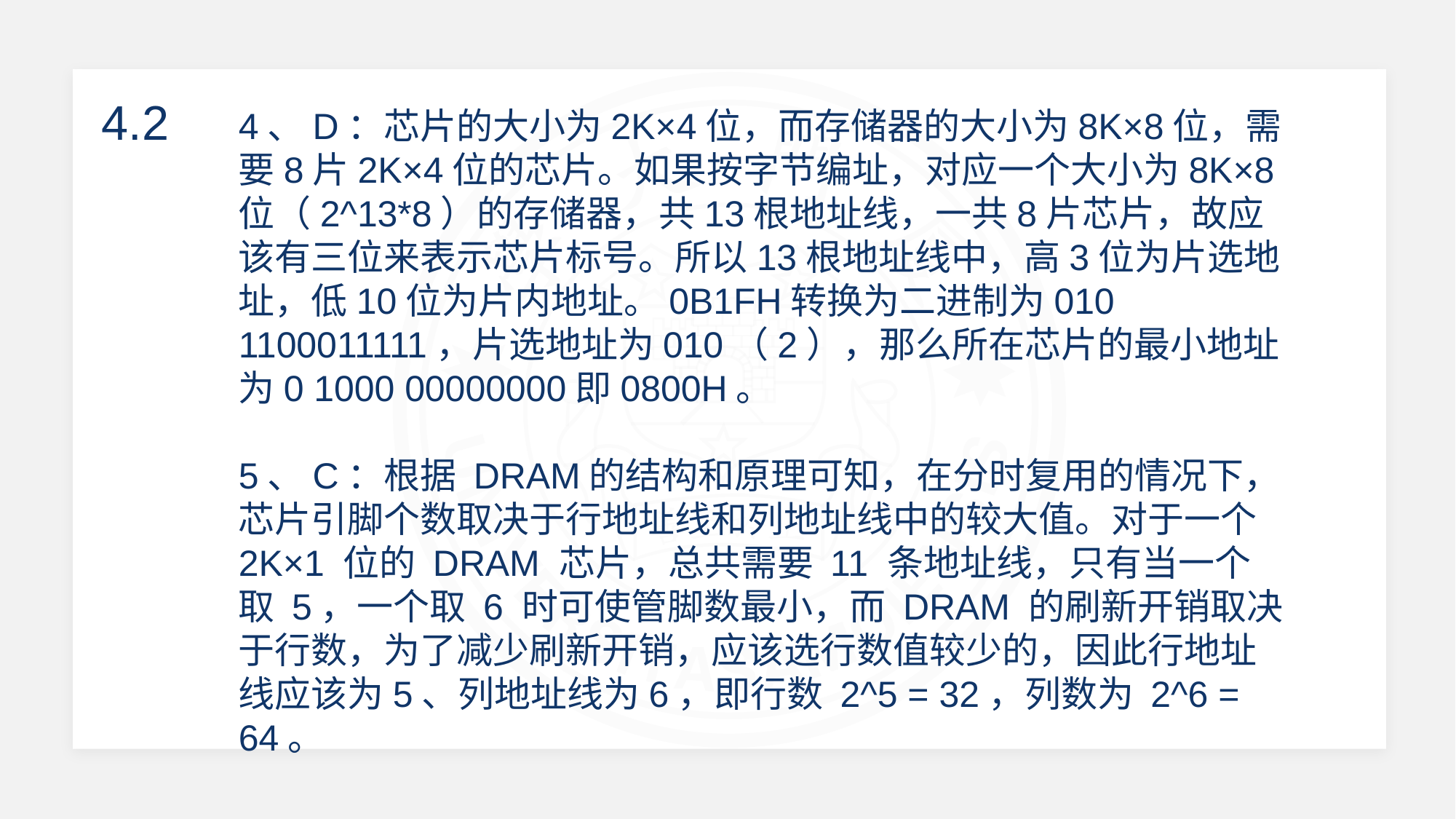

4.2
4、D：芯片的大小为2K×4位，而存储器的大小为8K×8位，需要8片2K×4位的芯片。如果按字节编址，对应一个大小为8K×8位（2^13*8）的存储器，共13根地址线，一共8片芯片，故应该有三位来表示芯片标号。所以13根地址线中，高3位为片选地址，低10位为片内地址。0B1FH转换为二进制为010 1100011111，片选地址为010（2），那么所在芯片的最小地址为0 1000 00000000即0800H。

5、C：根据 DRAM的结构和原理可知，在分时复用的情况下，芯片引脚个数取决于行地址线和列地址线中的较大值。对于一个 2K×1 位的 DRAM 芯片，总共需要 11 条地址线，只有当一个取 5，一个取 6 时可使管脚数最小，而 DRAM 的刷新开销取决于行数，为了减少刷新开销，应该选行数值较少的，因此行地址线应该为5、列地址线为6，即行数 2^5 = 32，列数为 2^6 = 64。